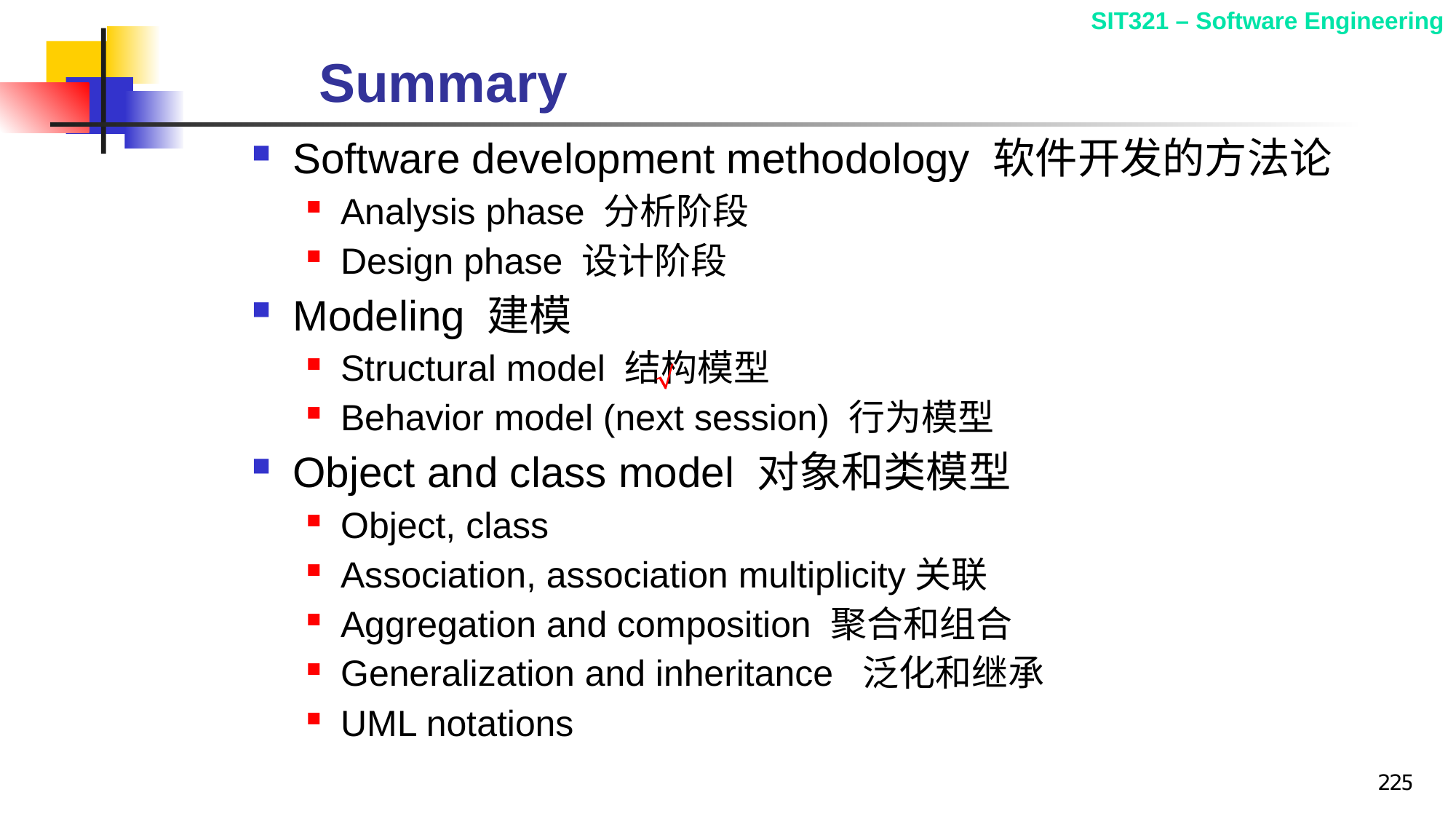

# Summary
Software development methodology 软件开发的方法论
Analysis phase 分析阶段
Design phase 设计阶段
Modeling 建模
Structural model 结构模型
Behavior model (next session) 行为模型
Object and class model 对象和类模型
Object, class
Association, association multiplicity关联
Aggregation and composition 聚合和组合
Generalization and inheritance  泛化和继承
UML notations
√
225